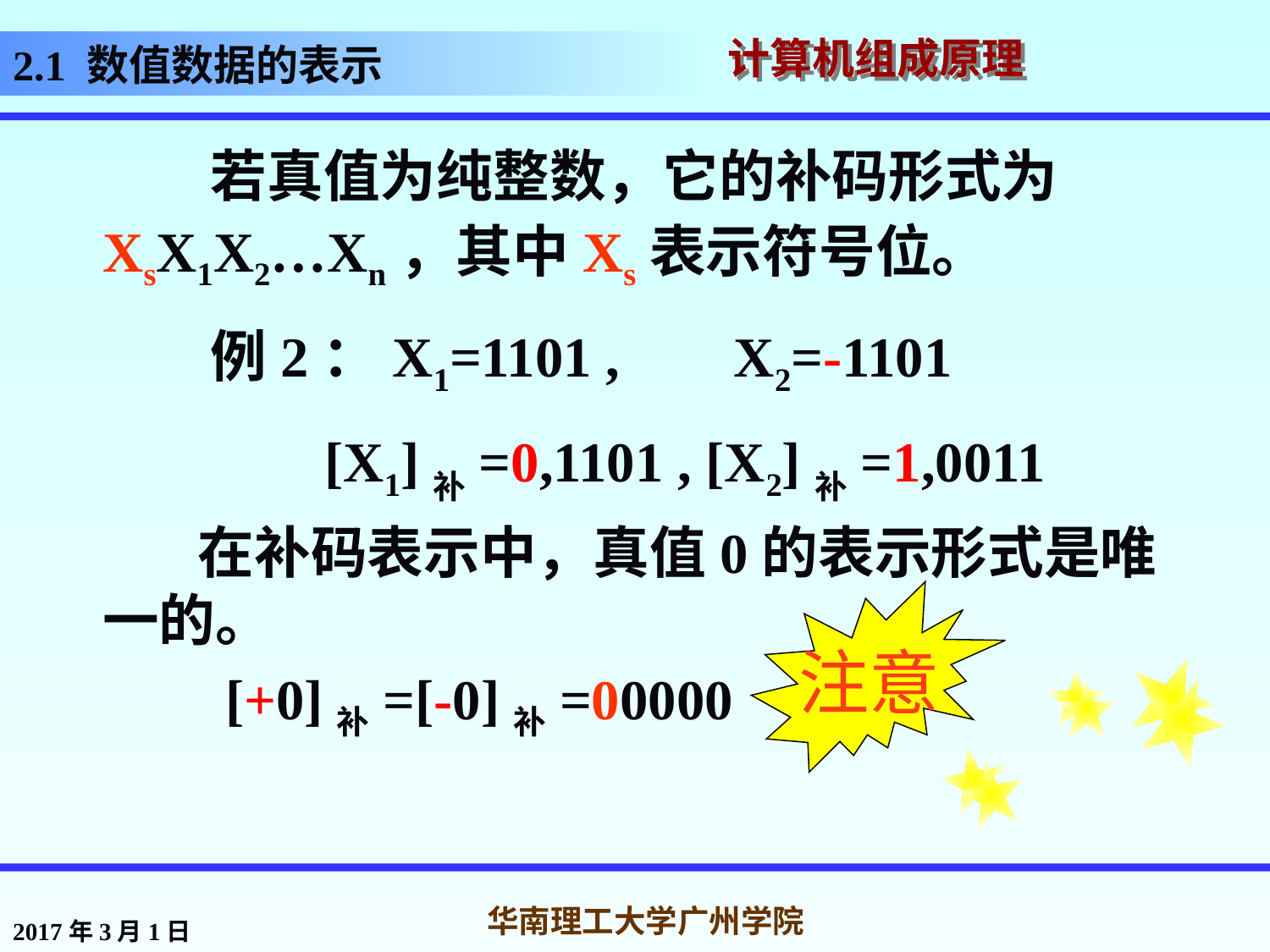

2.1 数值数据的表示
           若真值为纯整数，它的补码形式为XsX1X2…Xn，其中Xs表示符号位。
           例2：X1=1101 ,        X2=-1101
                   [X1]补=0,1101 , [X2]补=1,0011
          在补码表示中，真值0的表示形式是唯一的。
            [+0]补=[-0]补=00000
注意
2017年3月1日
华南理工大学广州学院